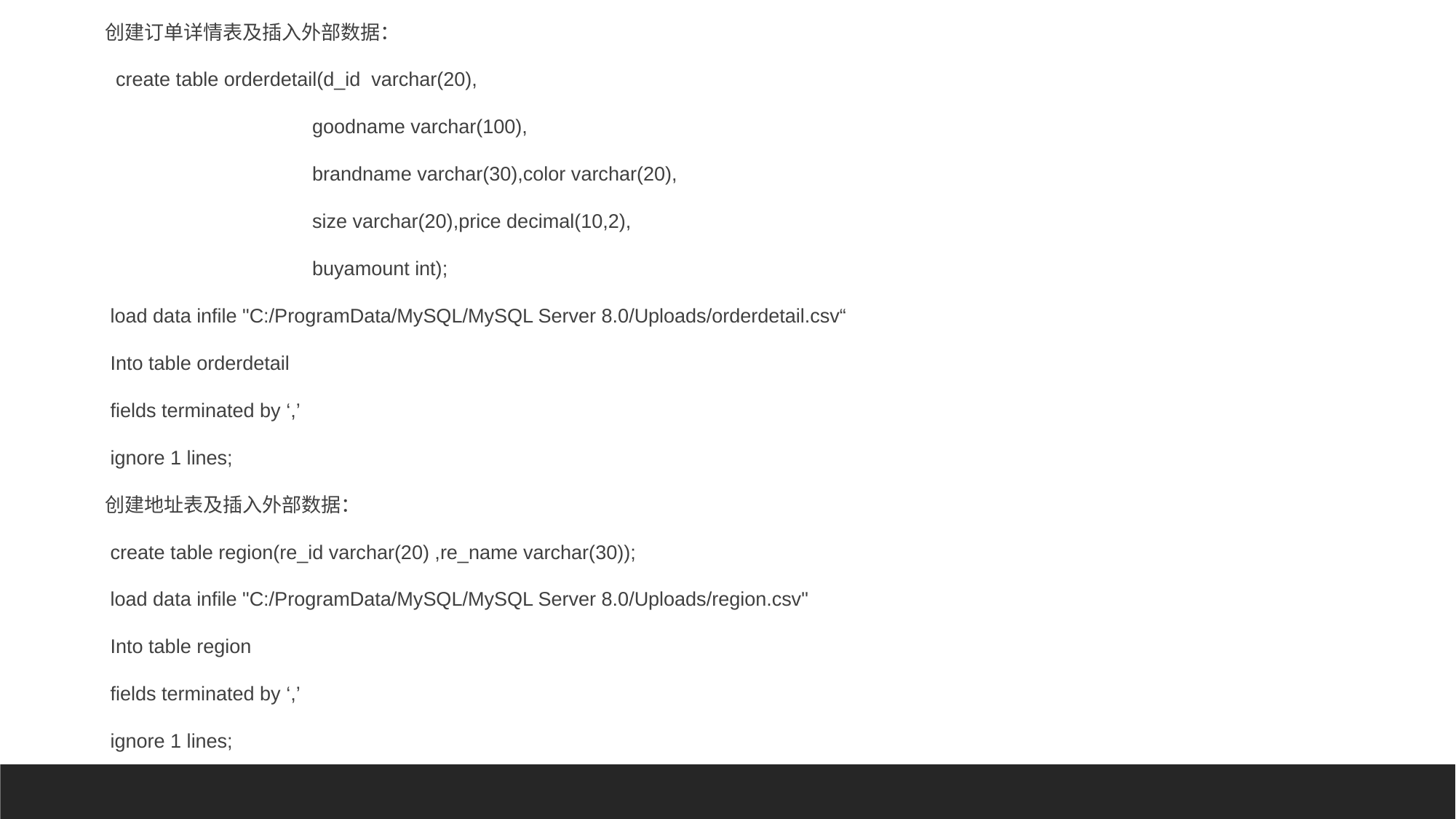

创建订单详情表及插入外部数据：
    create table orderdetail(d_id  varchar(20),
                                        goodname varchar(100),
                                        brandname varchar(30),color varchar(20),
                                        size varchar(20),price decimal(10,2),
                                        buyamount int);
   load data infile "C:/ProgramData/MySQL/MySQL Server 8.0/Uploads/orderdetail.csv“
   Into table orderdetail
   fields terminated by ‘,’
   ignore 1 lines;
创建地址表及插入外部数据：
   create table region(re_id varchar(20) ,re_name varchar(30));
   load data infile "C:/ProgramData/MySQL/MySQL Server 8.0/Uploads/region.csv"
   Into table region
   fields terminated by ‘,’
   ignore 1 lines;